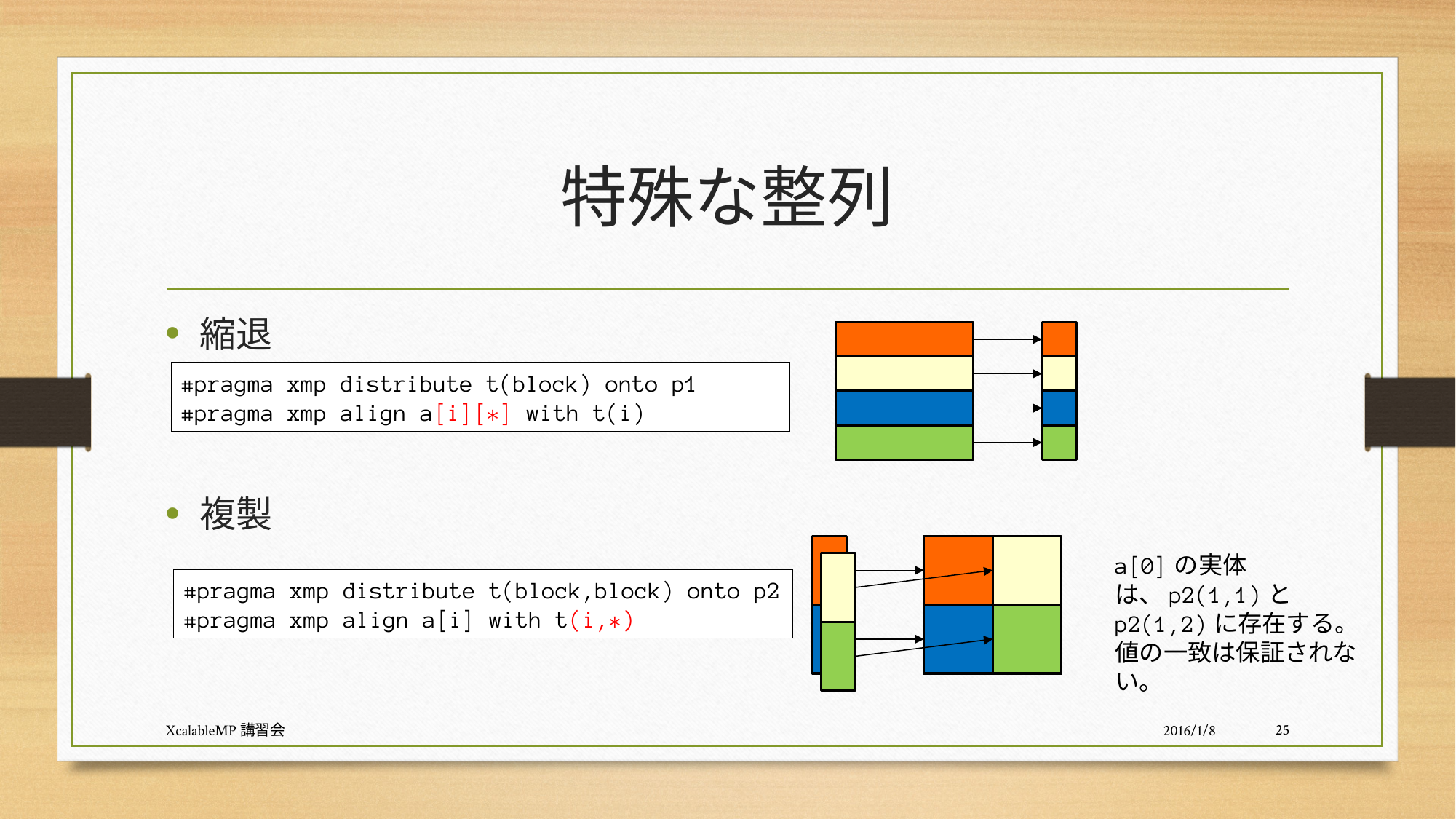

# 特殊な整列
縮退

複製

#pragma xmp distribute t(block) onto p1
#pragma xmp align a[i][*] with t(i)

a[0]の実体は、p2(1,1)とp2(1,2)に存在する。値の一致は保証されない。

#pragma xmp distribute t(block,block) onto p2
#pragma xmp align a[i] with t(i,*)

XcalableMP講習会
2016/1/8
25